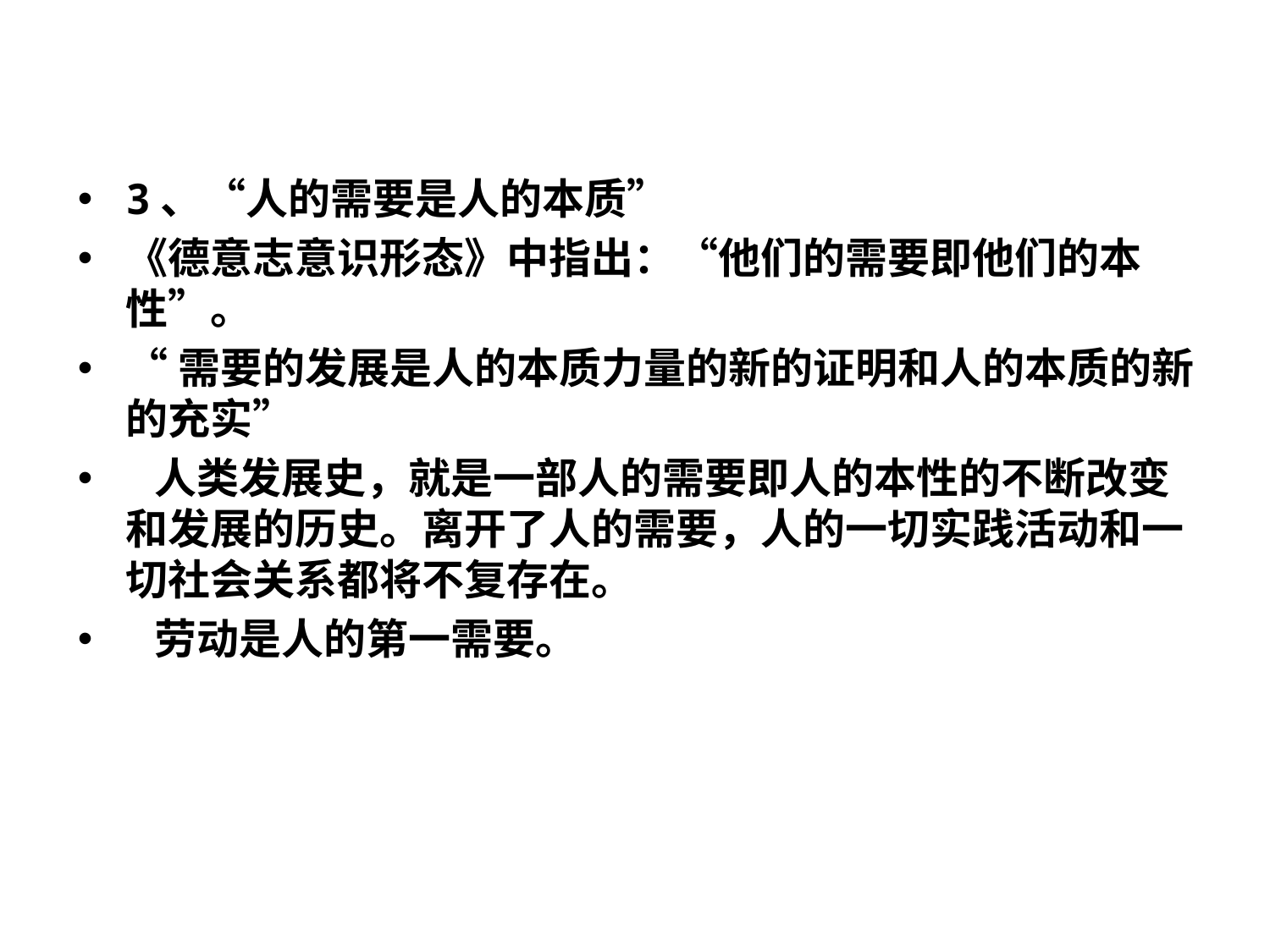

#
3、“人的需要是人的本质”
《德意志意识形态》中指出：“他们的需要即他们的本性”。
“需要的发展是人的本质力量的新的证明和人的本质的新的充实”
  人类发展史，就是一部人的需要即人的本性的不断改变和发展的历史。离开了人的需要，人的一切实践活动和一切社会关系都将不复存在。
  劳动是人的第一需要。